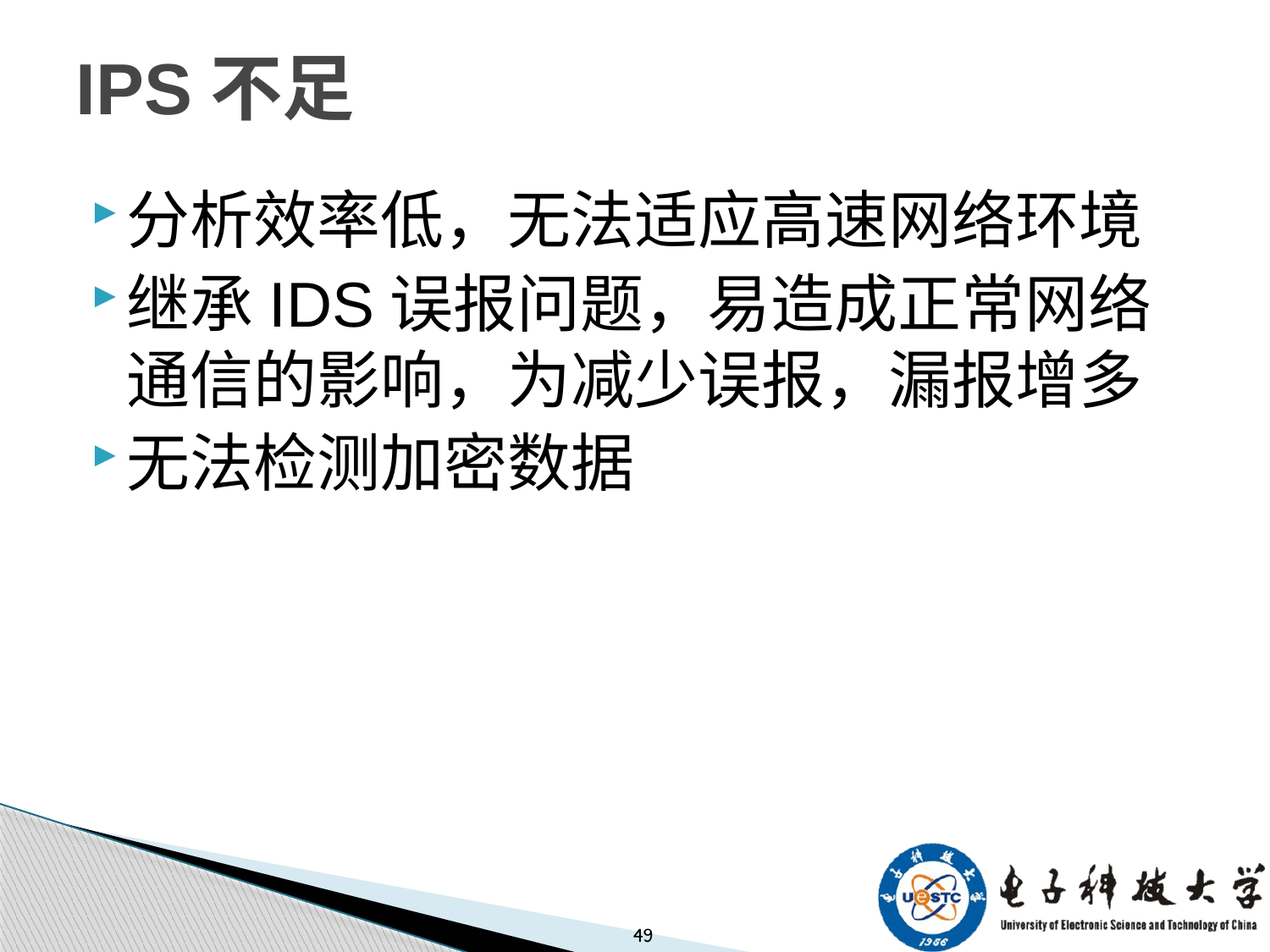

# IPS不足
分析效率低，无法适应高速网络环境
继承IDS误报问题，易造成正常网络通信的影响，为减少误报，漏报增多
无法检测加密数据
49